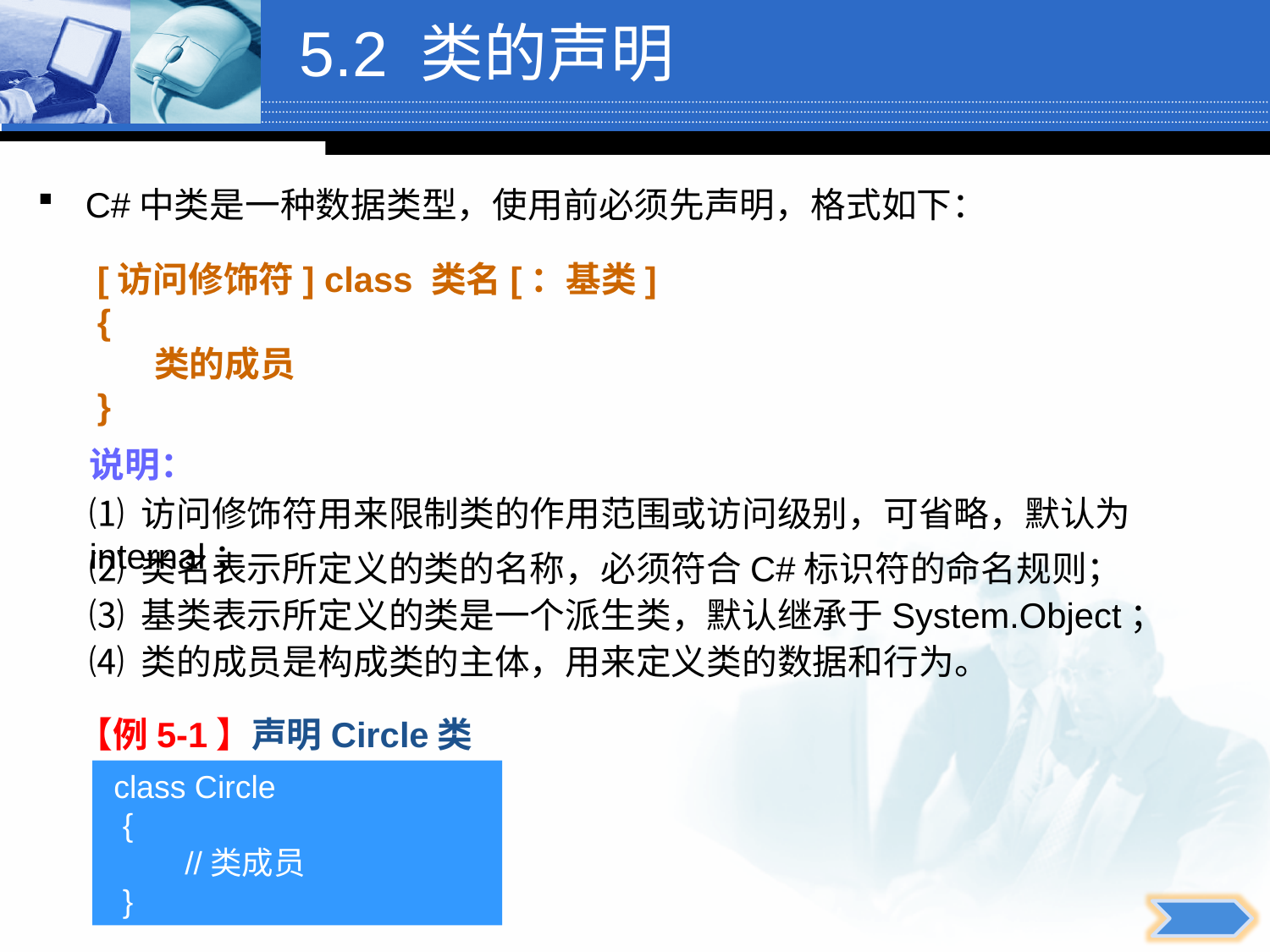

# 5.2 类的声明
C#中类是一种数据类型，使用前必须先声明，格式如下：
[访问修饰符] class 类名[：基类]
{
      类的成员
}
说明：
⑴ 访问修饰符用来限制类的作用范围或访问级别，可省略，默认为internal；
⑵ 类名表示所定义的类的名称，必须符合C#标识符的命名规则；
⑶ 基类表示所定义的类是一个派生类，默认继承于System.Object；
⑷ 类的成员是构成类的主体，用来定义类的数据和行为。
【例5-1】声明Circle类
 class Circle
  {
         //类成员
  }